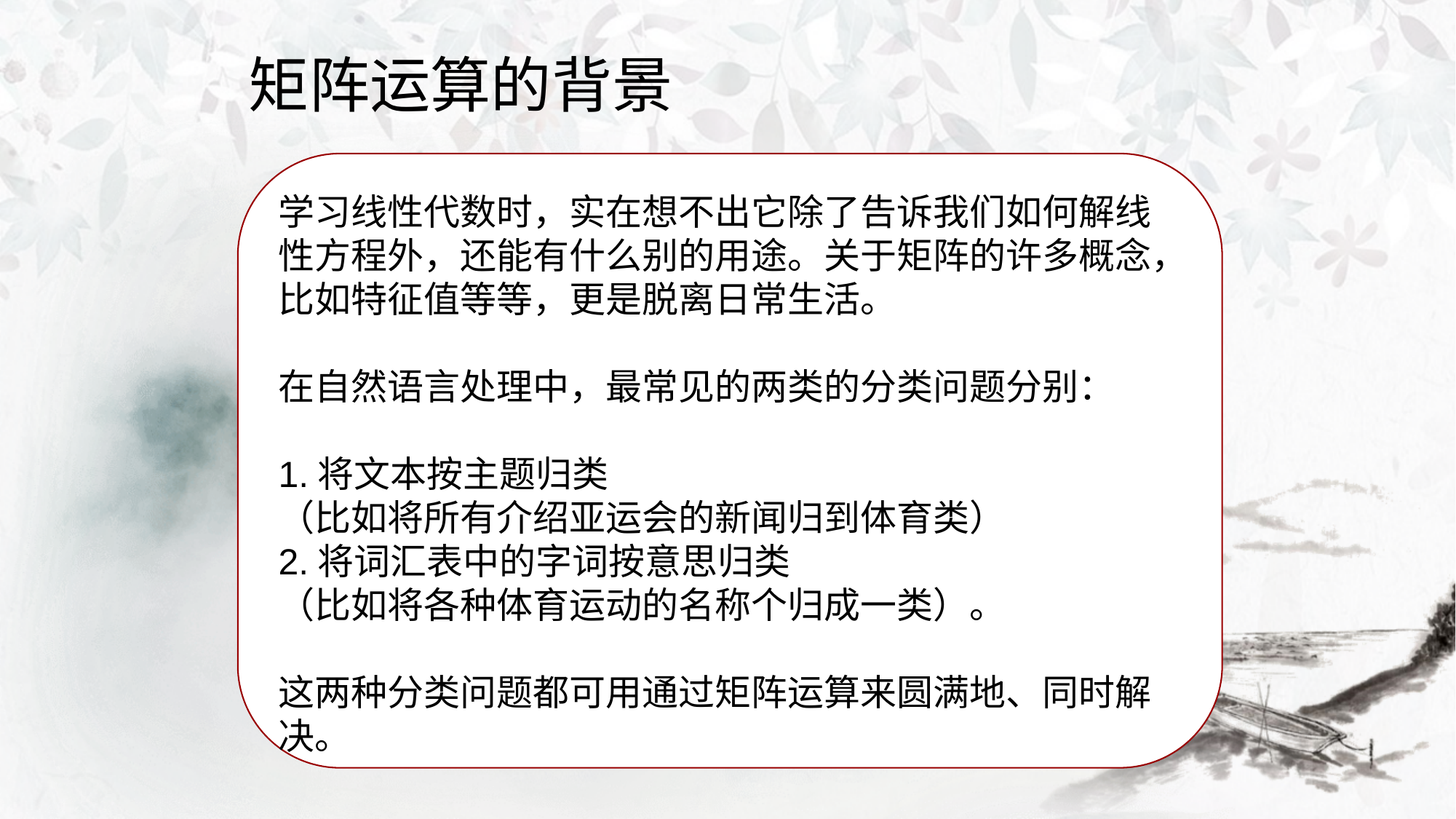

# 矩阵运算的背景
学习线性代数时，实在想不出它除了告诉我们如何解线性方程外，还能有什么别的用途。关于矩阵的许多概念，比如特征值等等，更是脱离日常生活。

在自然语言处理中，最常见的两类的分类问题分别：

1.将文本按主题归类
（比如将所有介绍亚运会的新闻归到体育类）
2.将词汇表中的字词按意思归类
（比如将各种体育运动的名称个归成一类）。

这两种分类问题都可用通过矩阵运算来圆满地、同时解决。